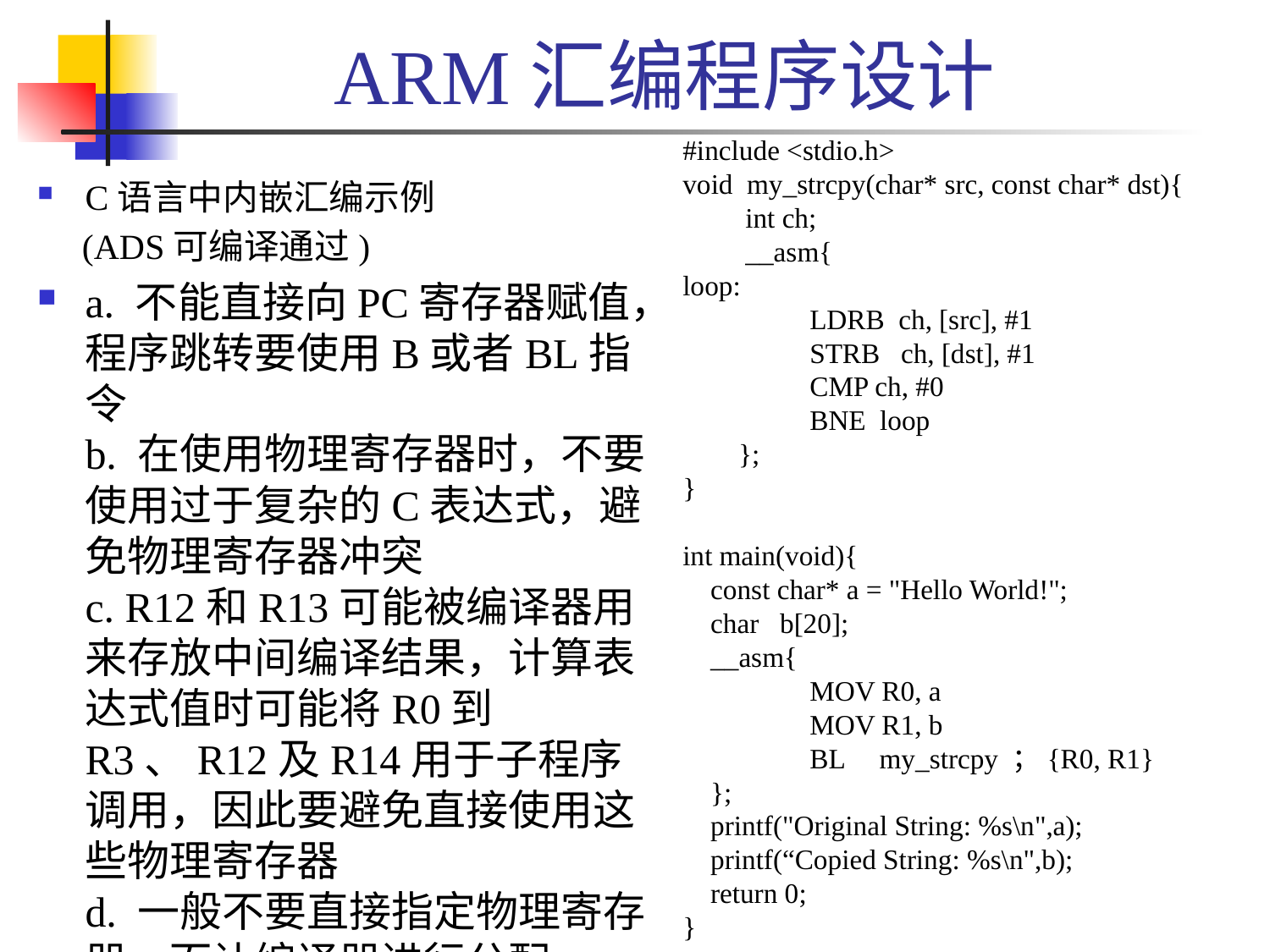

ARM汇编程序设计
#include <stdio.h>
void  my_strcpy(char* src, const char* dst){
         int ch;
         __asm{
loop:
	LDRB  ch, [src], #1
	STRB   ch, [dst], #1
	CMP ch, #0
	BNE  loop
        };
}

int main(void){
    const char* a = "Hello World!";
    char   b[20];
    __asm{
	MOV R0, a
	MOV R1, b
	BL     my_strcpy ；{R0, R1}
    };
    printf("Original String: %s\n",a);
    printf(“Copied String: %s\n",b);
    return 0;
}
C语言中内嵌汇编示例
     (ADS可编译通过)
a. 不能直接向PC寄存器赋值，程序跳转要使用B或者BL指令
b. 在使用物理寄存器时，不要使用过于复杂的C表达式，避免物理寄存器冲突
c. R12和R13可能被编译器用来存放中间编译结果，计算表达式值时可能将R0到R3、R12及R14用于子程序调用，因此要避免直接使用这些物理寄存器
d. 一般不要直接指定物理寄存器，而让编译器进行分配